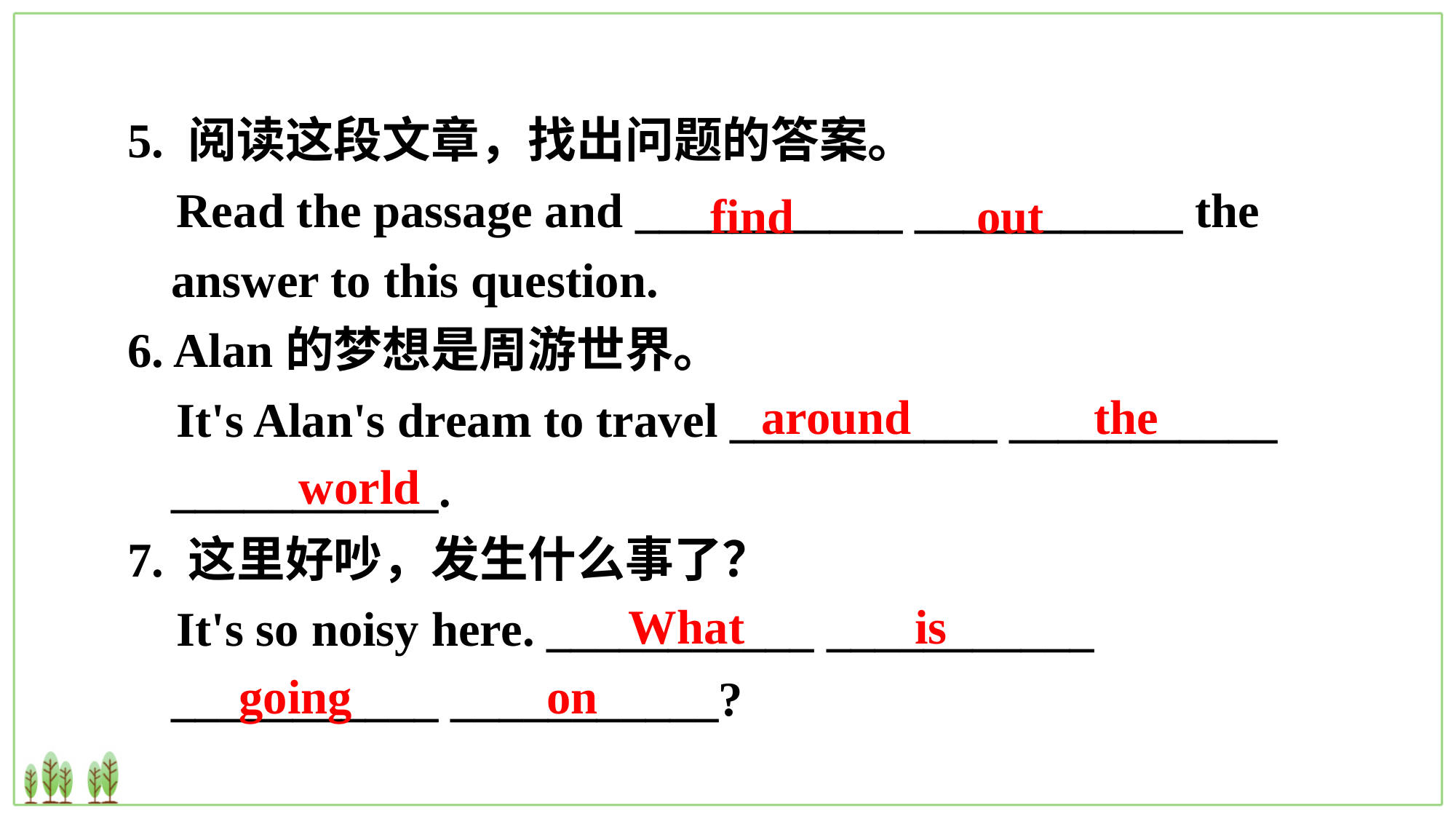

5. 阅读这段文章，找出问题的答案。
    Read the passage and ___________ ___________ the answer to this question.
6. Alan的梦想是周游世界。
    It's Alan's dream to travel ___________ ___________ ___________.
7. 这里好吵，发生什么事了？
    It's so noisy here. ___________ ___________ ___________ ___________?
find               out
                                                around               the                world
                                      What              is
      going                on